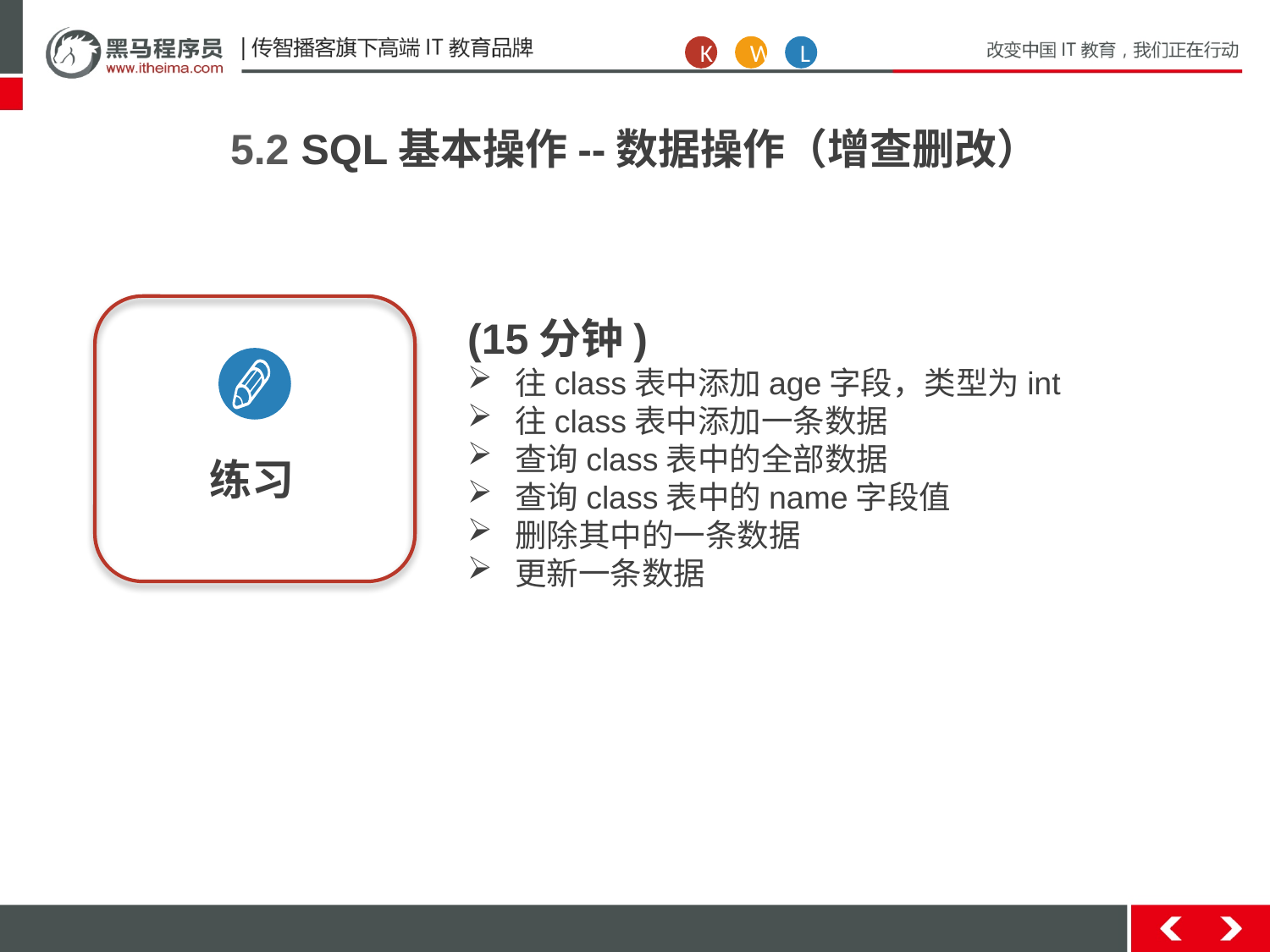

K
W
L
5.2 SQL基本操作--数据操作（增查删改）

练习
(15分钟)
往class表中添加age字段，类型为int
往class表中添加一条数据
查询class表中的全部数据
查询class表中的name字段值
删除其中的一条数据
更新一条数据